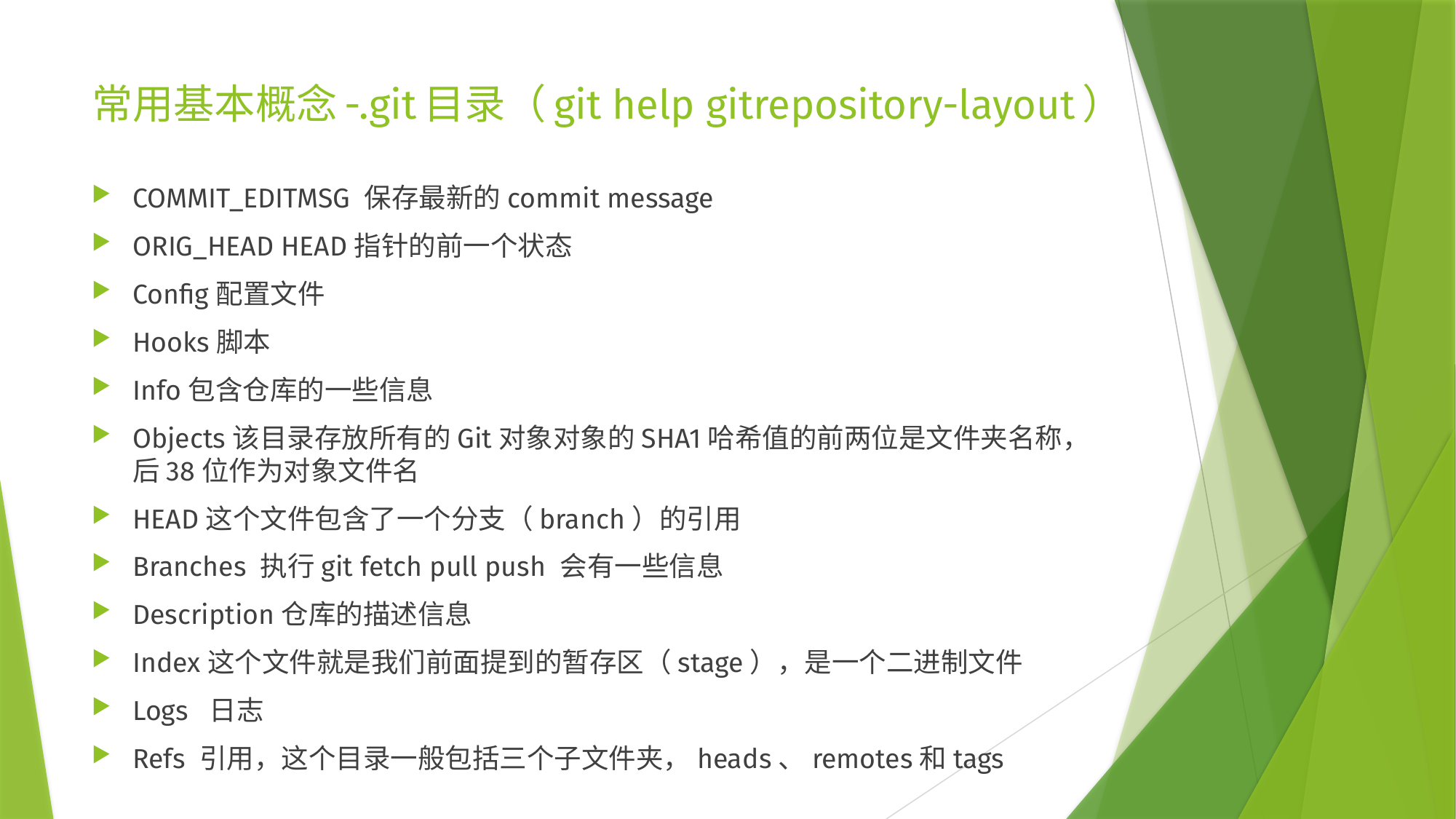

# 常用基本概念-.git目录（git help gitrepository-layout）
COMMIT_EDITMSG 保存最新的commit message
ORIG_HEAD HEAD指针的前一个状态
Config配置文件
Hooks脚本
Info包含仓库的一些信息
Objects该目录存放所有的Git对象对象的SHA1哈希值的前两位是文件夹名称，后38位作为对象文件名
HEAD这个文件包含了一个分支（branch）的引用
Branches 执行git fetch pull push 会有一些信息
Description仓库的描述信息
Index这个文件就是我们前面提到的暂存区（stage），是一个二进制文件
Logs  日志
Refs 引用，这个目录一般包括三个子文件夹，heads、remotes和tags